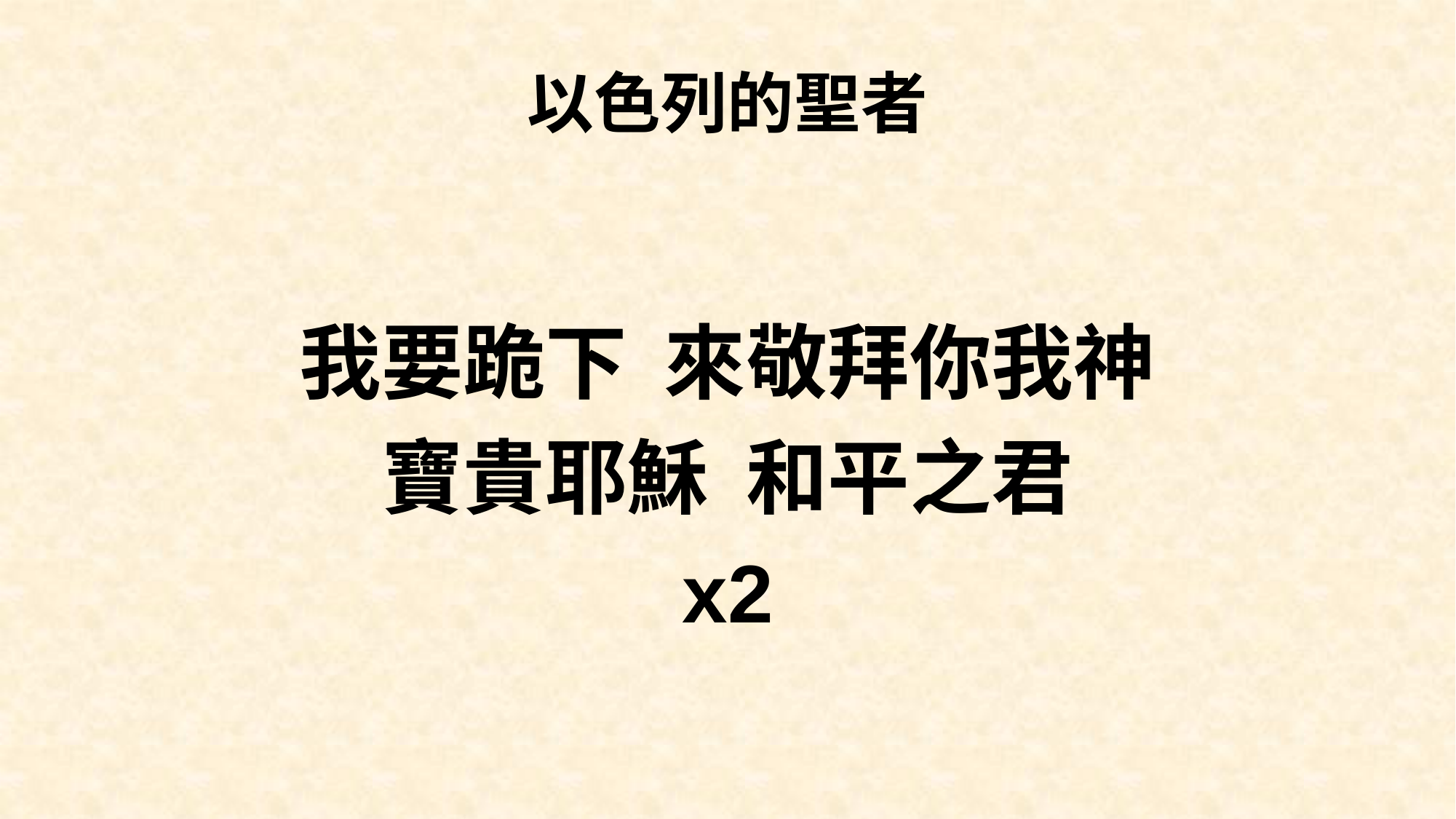

# 以色列的聖者

我要跪下  來敬拜你我神
寶貴耶穌  和平之君
x2